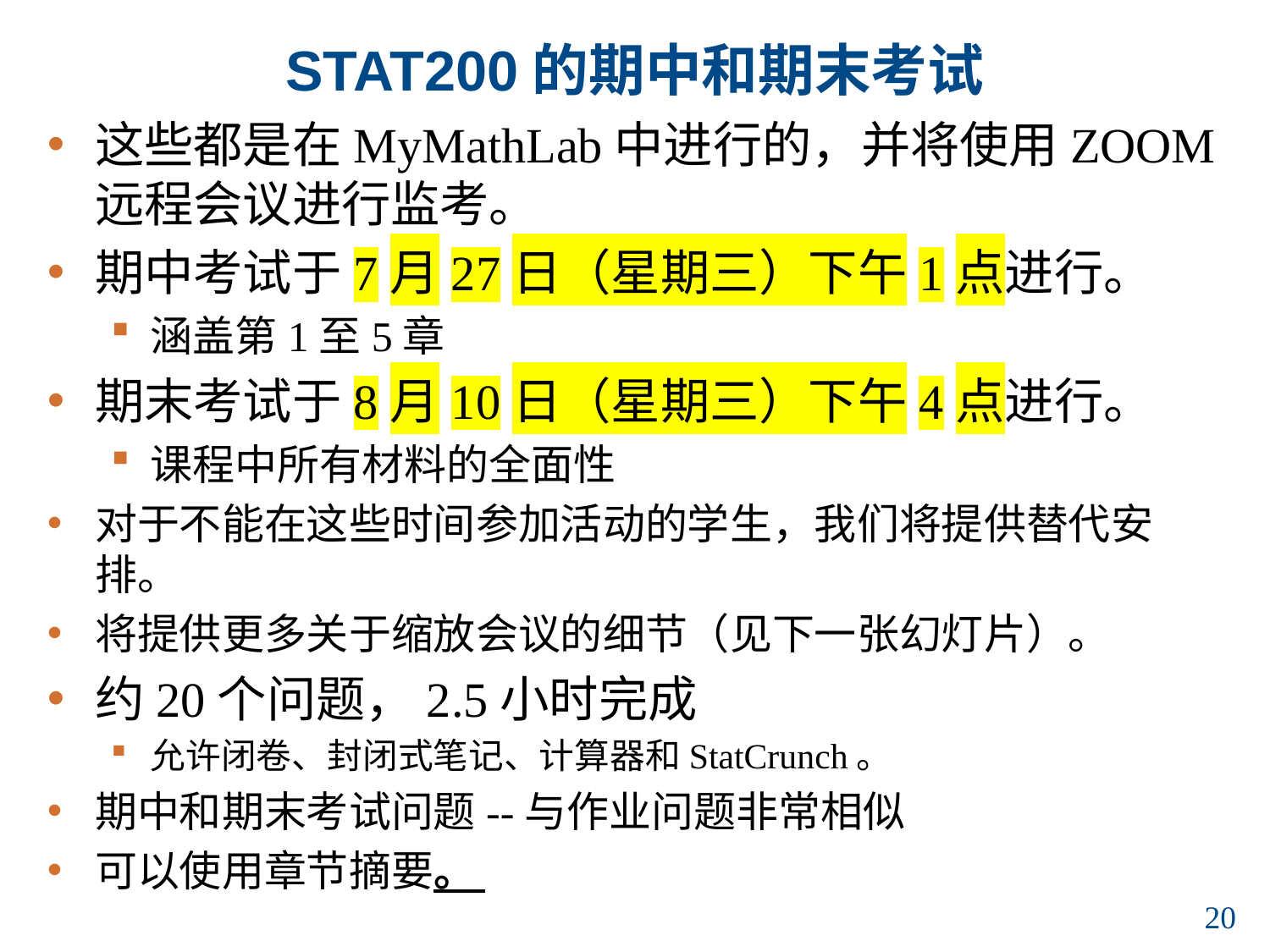

# STAT200的期中和期末考试
这些都是在MyMathLab中进行的，并将使用ZOOM远程会议进行监考。
期中考试于7月27日（星期三）下午1点进行。
涵盖第1至5章
期末考试于8月10日（星期三）下午4点进行。
课程中所有材料的全面性
对于不能在这些时间参加活动的学生，我们将提供替代安排。
将提供更多关于缩放会议的细节（见下一张幻灯片）。
约20个问题，2.5小时完成
允许闭卷、封闭式笔记、计算器和StatCrunch。
期中和期末考试问题--与作业问题非常相似
可以使用章节摘要。

20